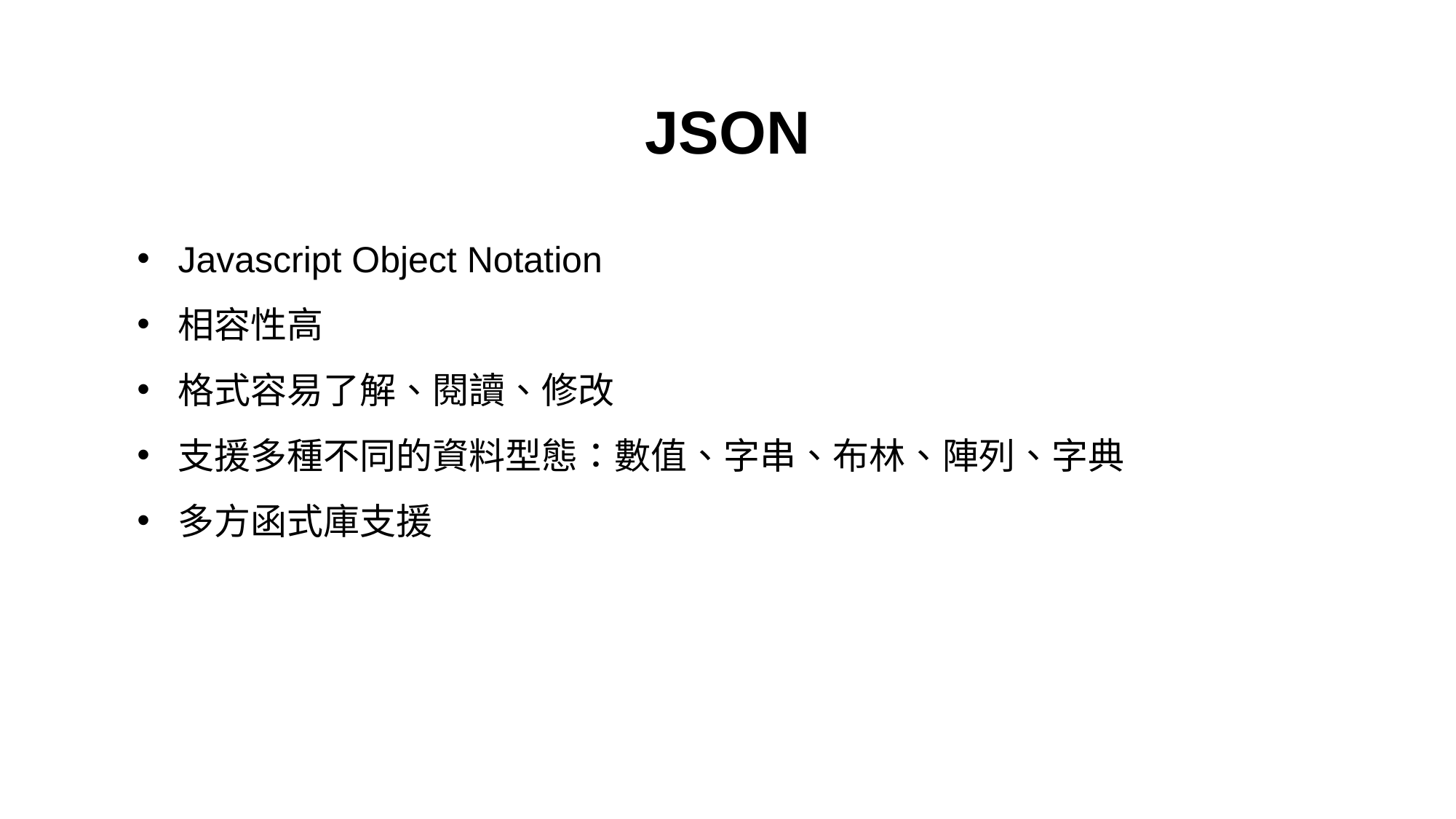

JSON
Javascript Object Notation
相容性高
格式容易了解、閱讀、修改
支援多種不同的資料型態：數值、字串、布林、陣列、字典
多方函式庫支援